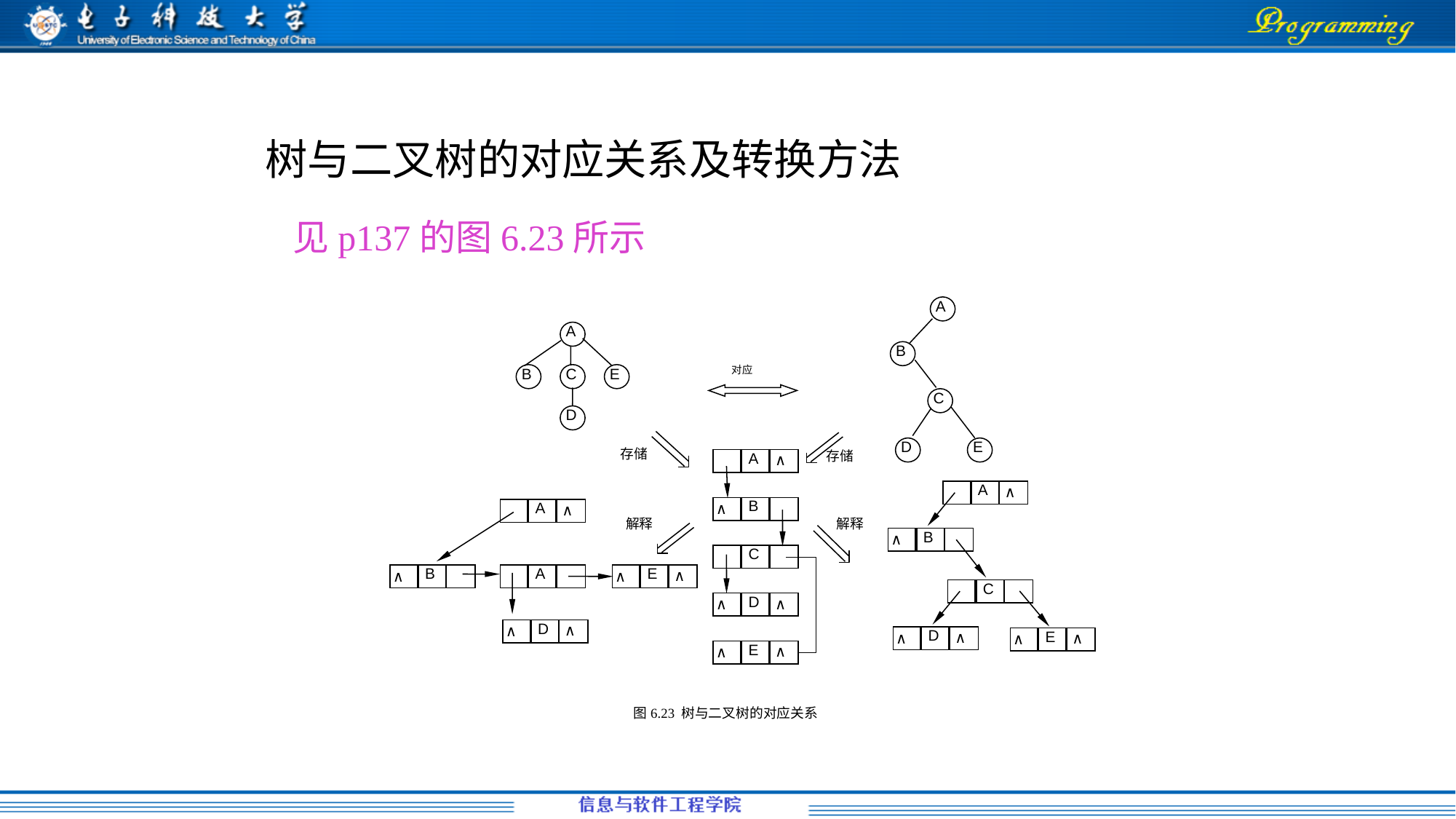

树与二叉树的对应关系及转换方法
见p137的图6.23所示
A

B

C

D

E

A

B

C

E

D

对应

存储
存储
A
∧

B

∧

C

D
∧
∧

E
∧
∧

A
∧

B

∧

C

D
∧
∧

E
∧
∧

A
∧

B

∧

A

E
∧
∧

D
∧
∧

解释

解释

图6.23 树与二叉树的对应关系